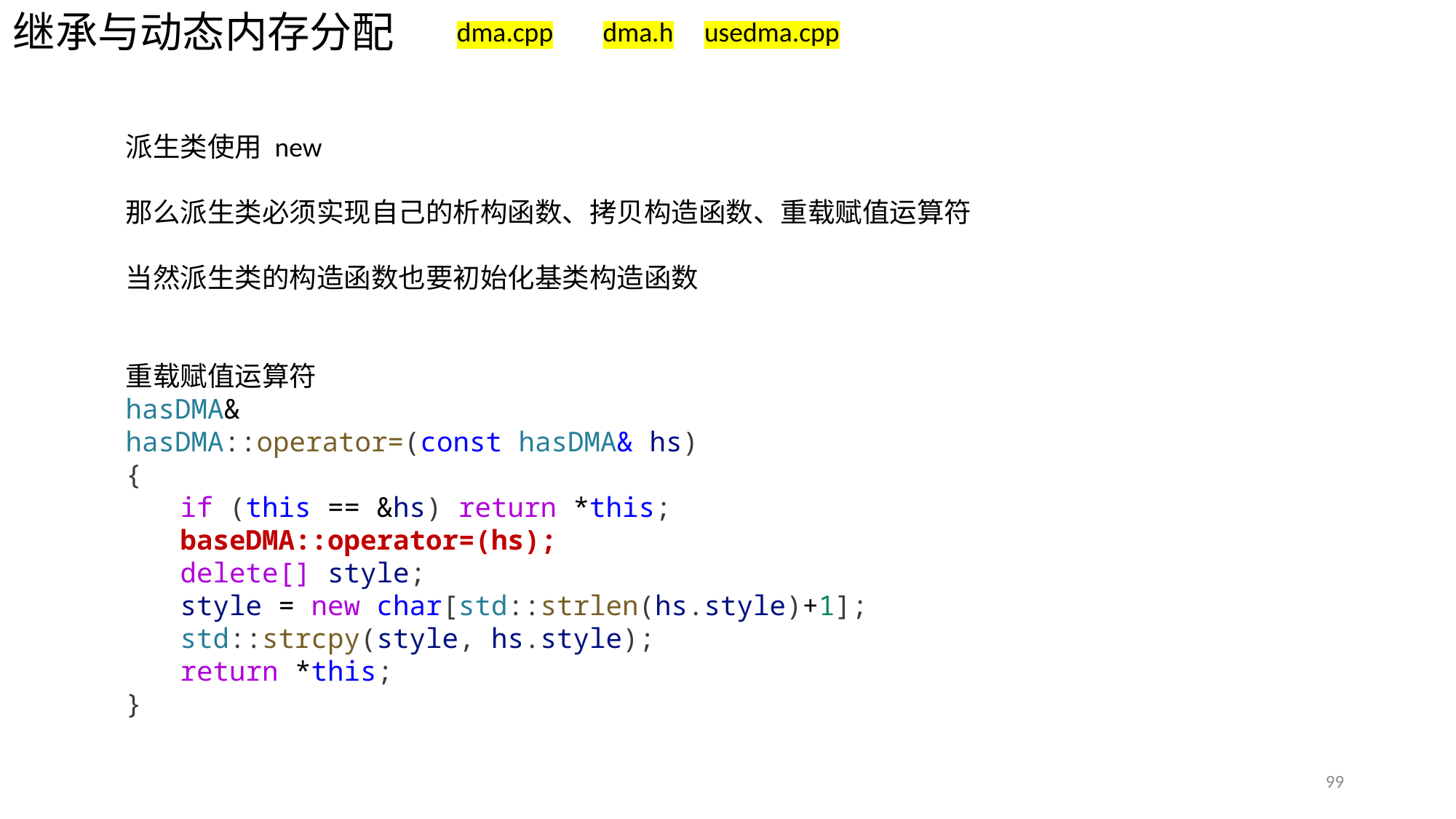

继承与动态内存分配
dma.cpp        dma.h     usedma.cpp
派生类使用 new

那么派生类必须实现自己的析构函数、拷贝构造函数、重载赋值运算符

当然派生类的构造函数也要初始化基类构造函数

重载赋值运算符
hasDMA&
hasDMA::operator=(const hasDMA& hs)
{
if (this == &hs) return *this;
baseDMA::operator=(hs);
delete[] style;
style = new char[std::strlen(hs.style)+1];
std::strcpy(style, hs.style);
return *this;
}
99